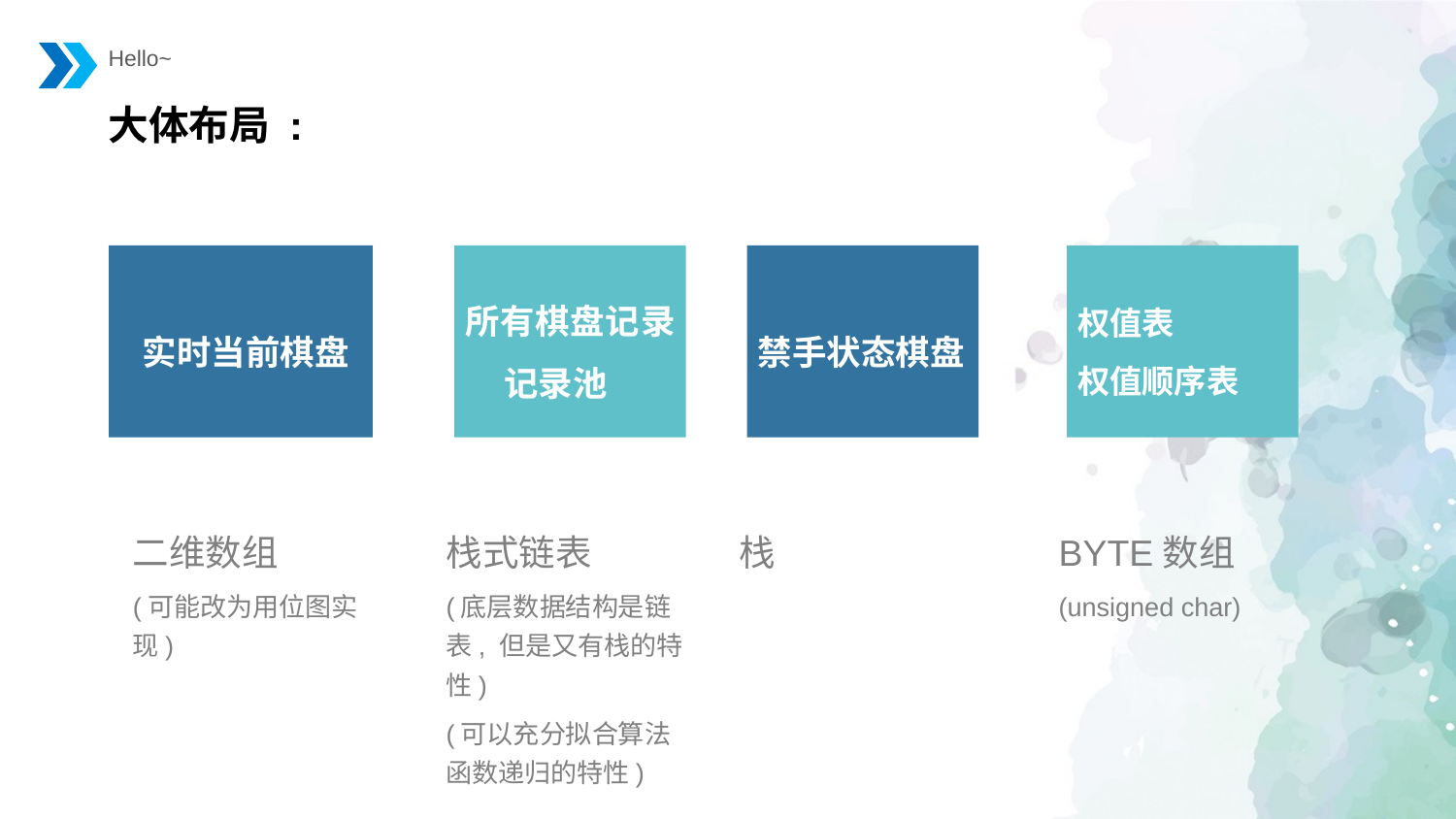

大体布局 :
   实时当前棋盘
所有棋盘记录      记录池
禁手状态棋盘
权值表
权值顺序表
二维数组
(可能改为用位图实现)
栈式链表
(底层数据结构是链表, 但是又有栈的特性)
(可以充分拟合算法函数递归的特性)
栈
BYTE数组
(unsigned char)